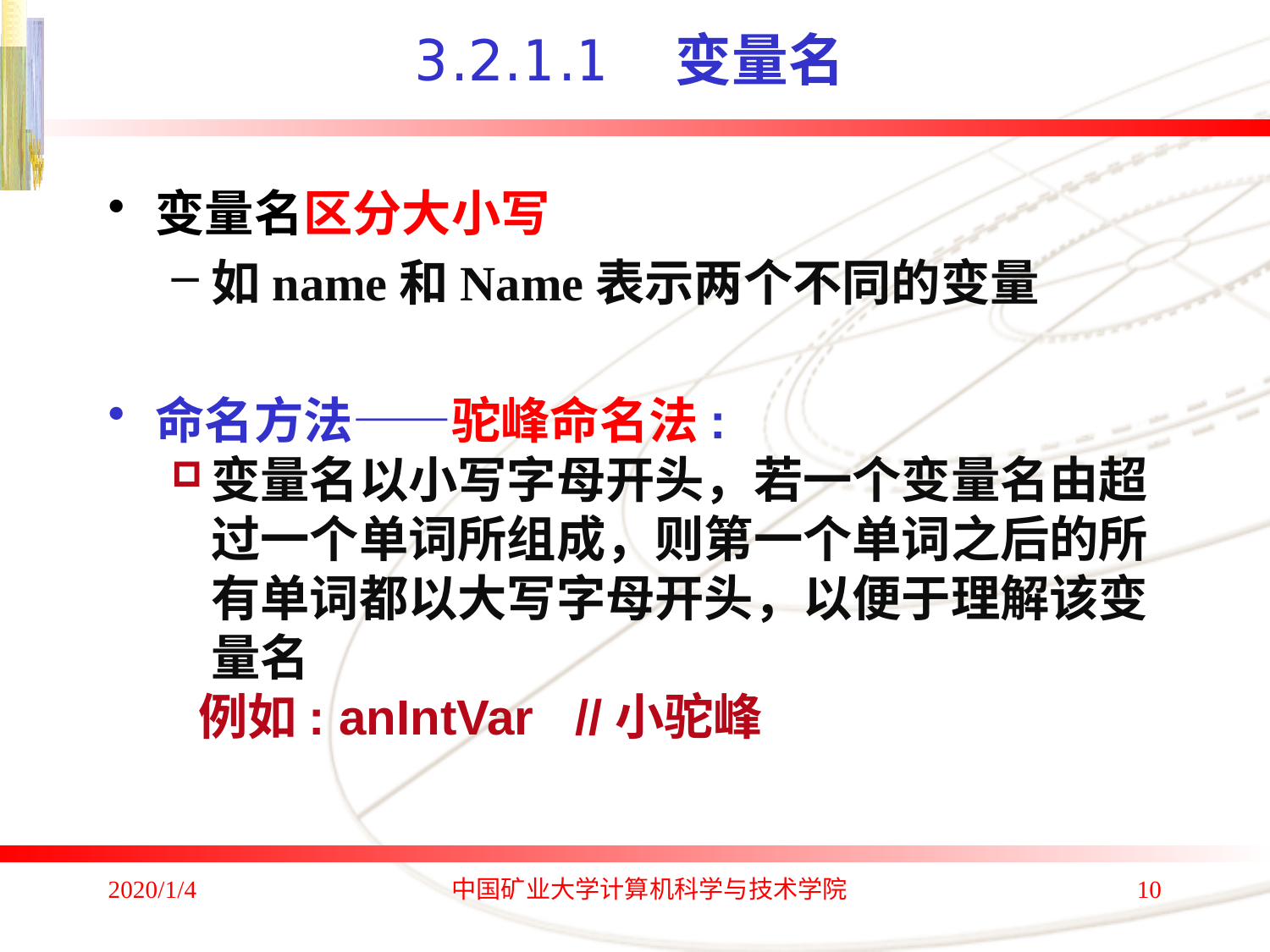

# 3.2.1.1   变量名

变量名区分大小写
如name和Name表示两个不同的变量

命名方法——驼峰命名法:
变量名以小写字母开头，若一个变量名由超过一个单词所组成，则第一个单词之后的所有单词都以大写字母开头，以便于理解该变量名
       例如: anIntVar   //小驼峰

2020/1/4
中国矿业大学计算机科学与技术学院
10